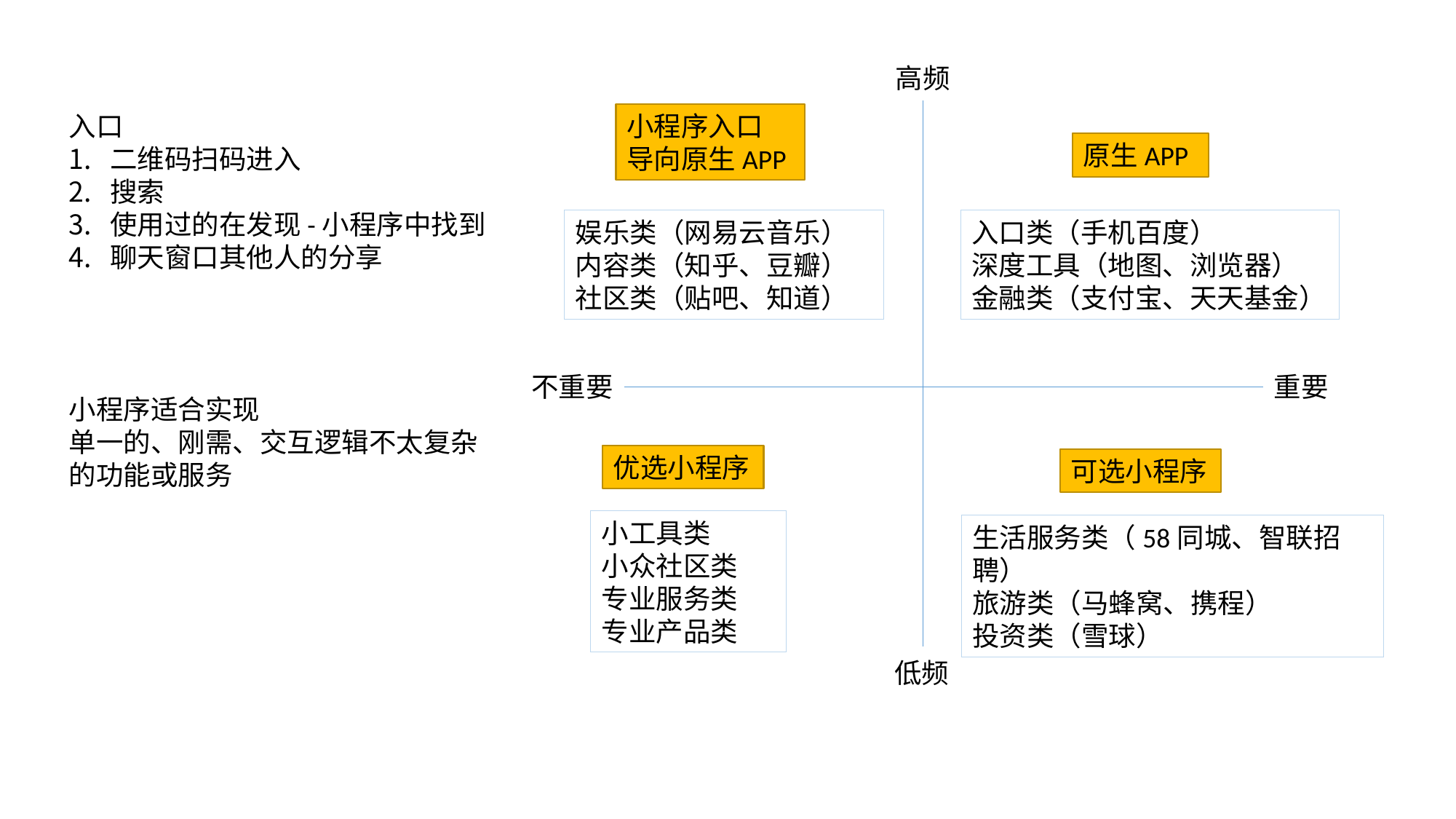

高频
小程序入口
导向原生APP
原生APP
娱乐类（网易云音乐）
内容类（知乎、豆瓣）
社区类（贴吧、知道）
入口类（手机百度）
深度工具（地图、浏览器）
金融类（支付宝、天天基金）
不重要
重要
优选小程序
可选小程序
小工具类
小众社区类
专业服务类
专业产品类
生活服务类（58同城、智联招聘）
旅游类（马蜂窝、携程）
投资类（雪球）
低频
入口
二维码扫码进入
搜索
使用过的在发现-小程序中找到
聊天窗口其他人的分享

小程序适合实现
单一的、刚需、交互逻辑不太复杂的功能或服务